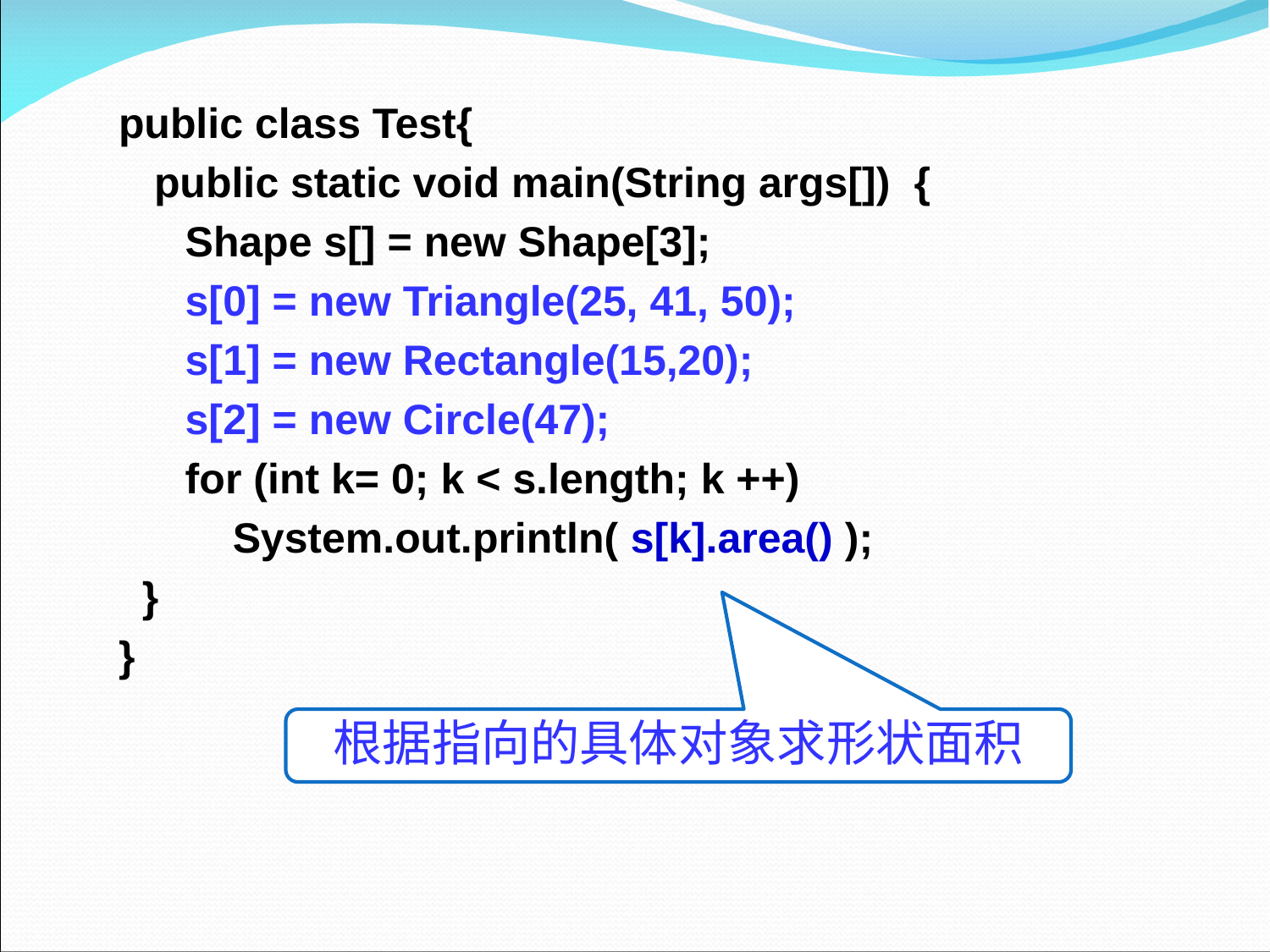

public class Test{
   public static void main(String args[])  {
	Shape s[] = new Shape[3];
	s[0] = new Triangle(25, 41, 50);
	s[1] = new Rectangle(15,20);
	s[2] = new Circle(47);
	for (int k= 0; k < s.length; k ++)
	    System.out.println( s[k].area() );
  }
}
根据指向的具体对象求形状面积